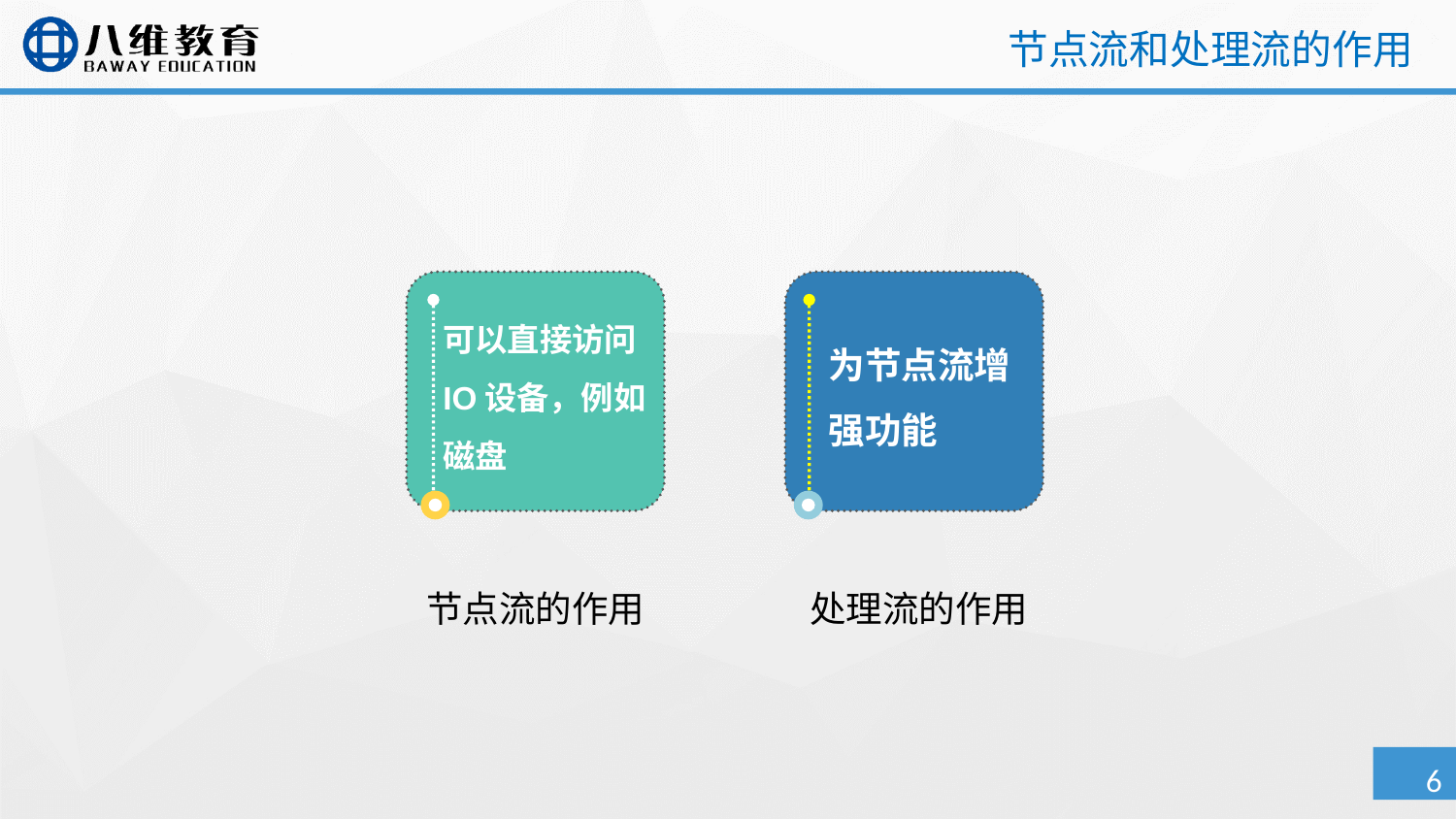

# 节点流和处理流的作用

可以直接访问IO设备，例如磁盘

为节点流增强功能

节点流的作用
处理流的作用